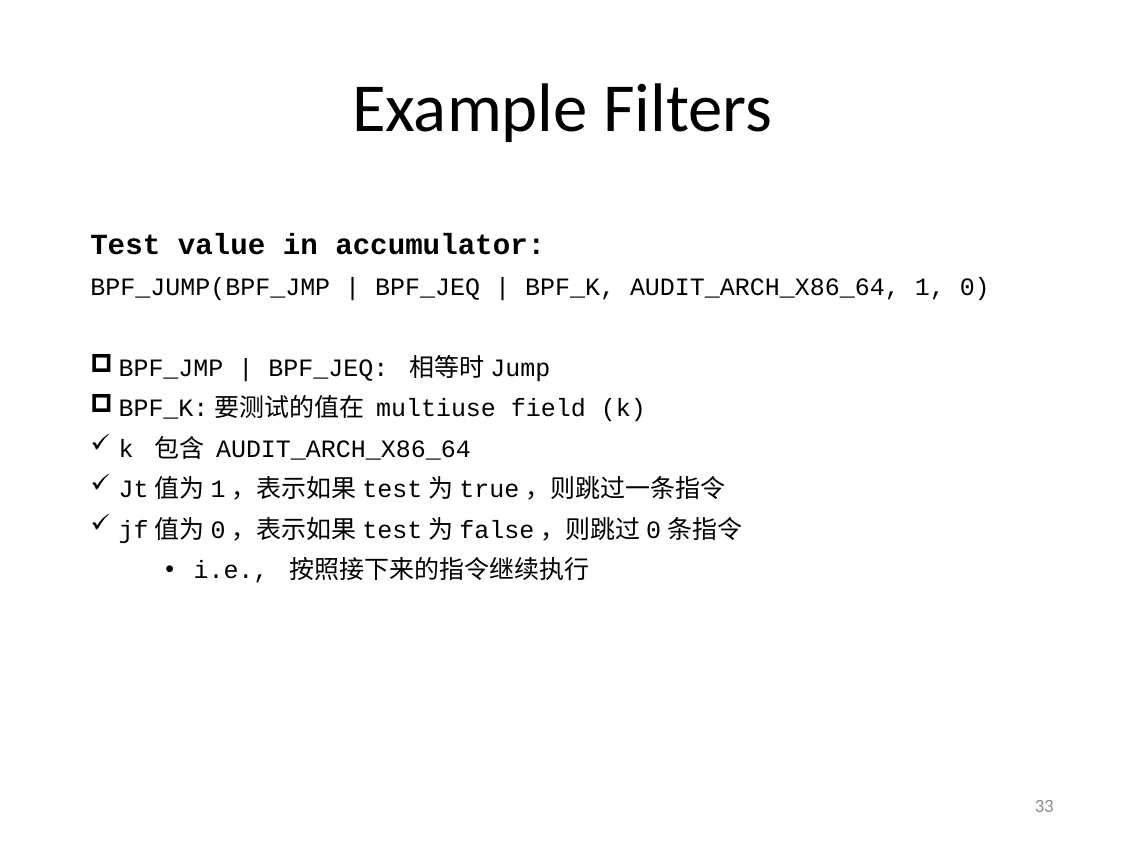

# Example Filters
Test value in accumulator:
BPF_JUMP(BPF_JMP | BPF_JEQ | BPF_K, AUDIT_ARCH_X86_64, 1, 0)

BPF_JMP | BPF_JEQ: 相等时Jump
BPF_K:要测试的值在 multiuse field (k)
k 包含 AUDIT_ARCH_X86_64
Jt值为1，表示如果test为true，则跳过一条指令
jf值为0，表示如果test为false，则跳过0条指令
i.e., 按照接下来的指令继续执行
33